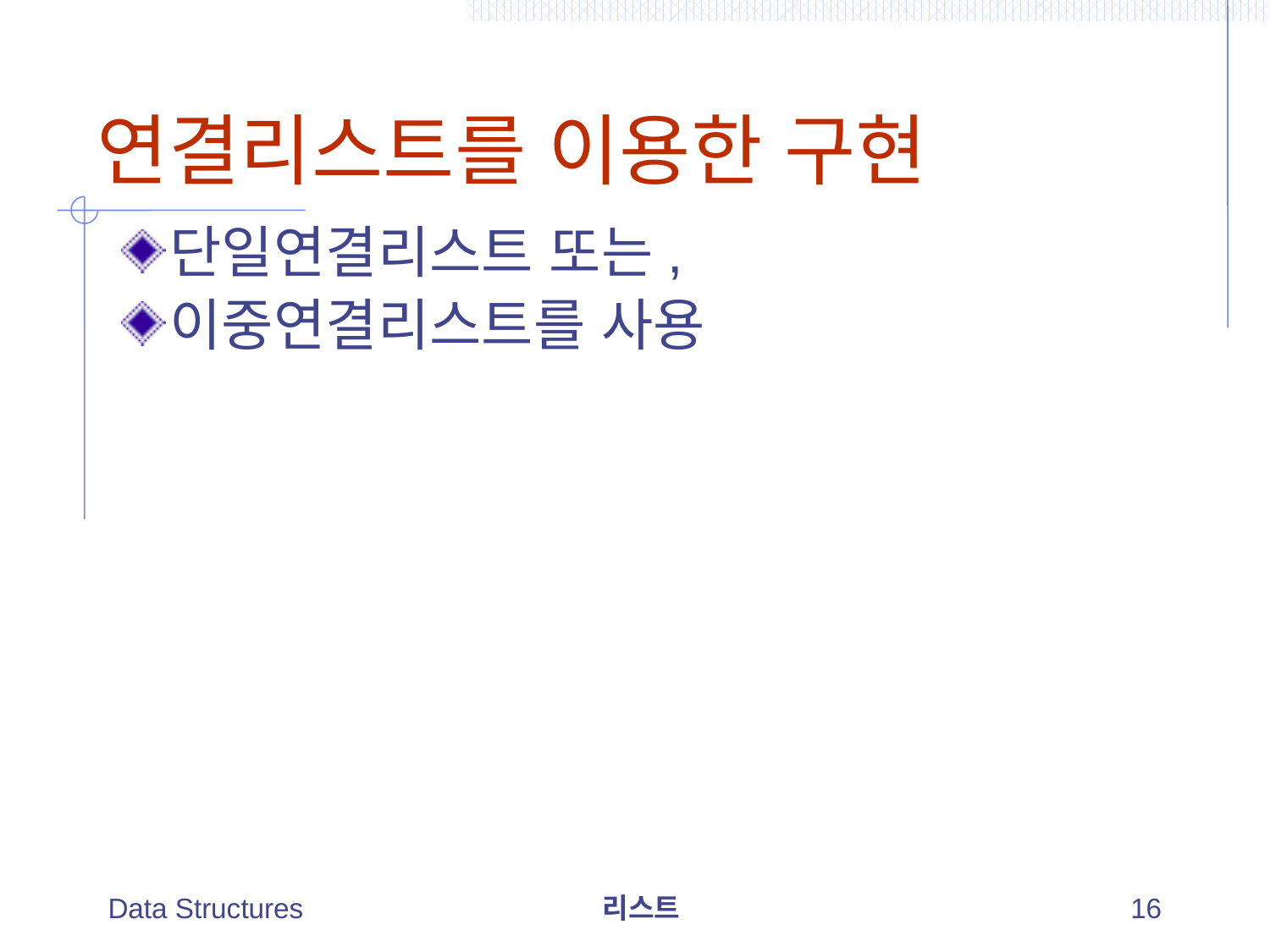

# 연결리스트를 이용한 구현
단일연결리스트 또는,
이중연결리스트를 사용
Data Structures
리스트
16